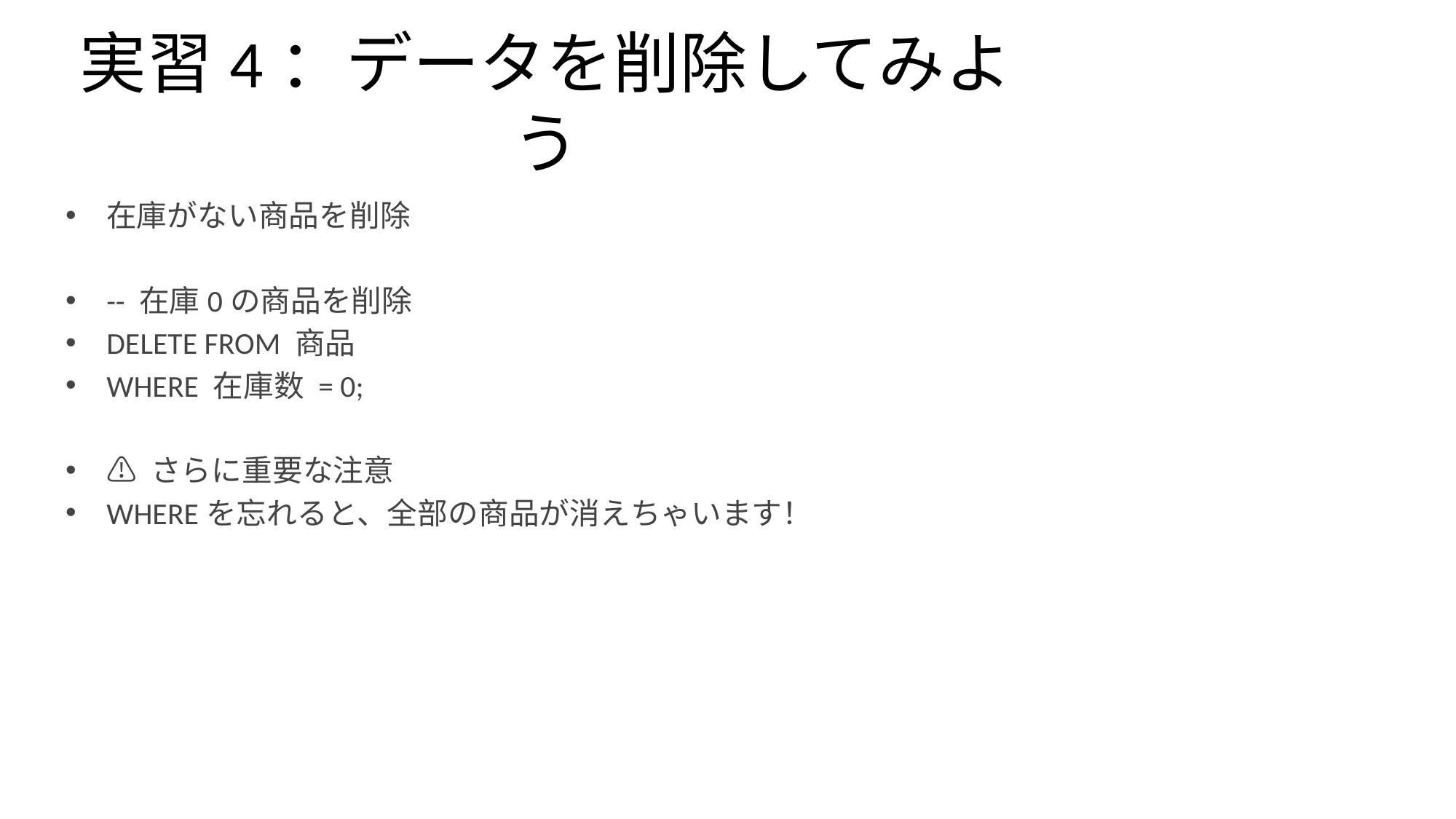

# 実習4：データを削除してみよう
在庫がない商品を削除

-- 在庫0の商品を削除
DELETE FROM 商品
WHERE 在庫数 = 0;

⚠️ さらに重要な注意
WHEREを忘れると、全部の商品が消えちゃいます！